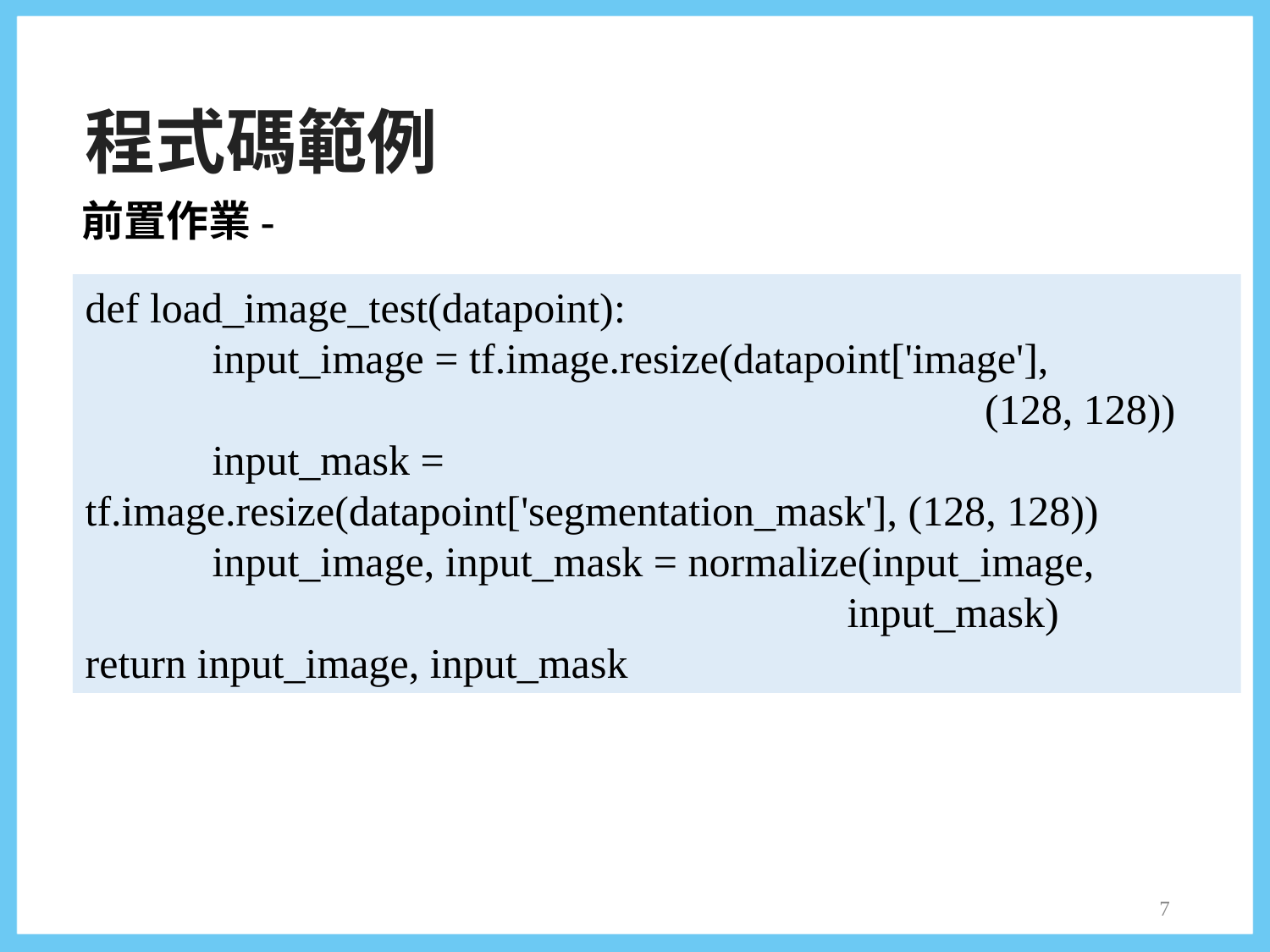

程式碼範例
前置作業-
def load_image_test(datapoint):
	input_image = tf.image.resize(datapoint['image'],
							 (128, 128))
	input_mask = tf.image.resize(datapoint['segmentation_mask'], (128, 128))
	input_image, input_mask = normalize(input_image, 							input_mask)
return input_image, input_mask
7